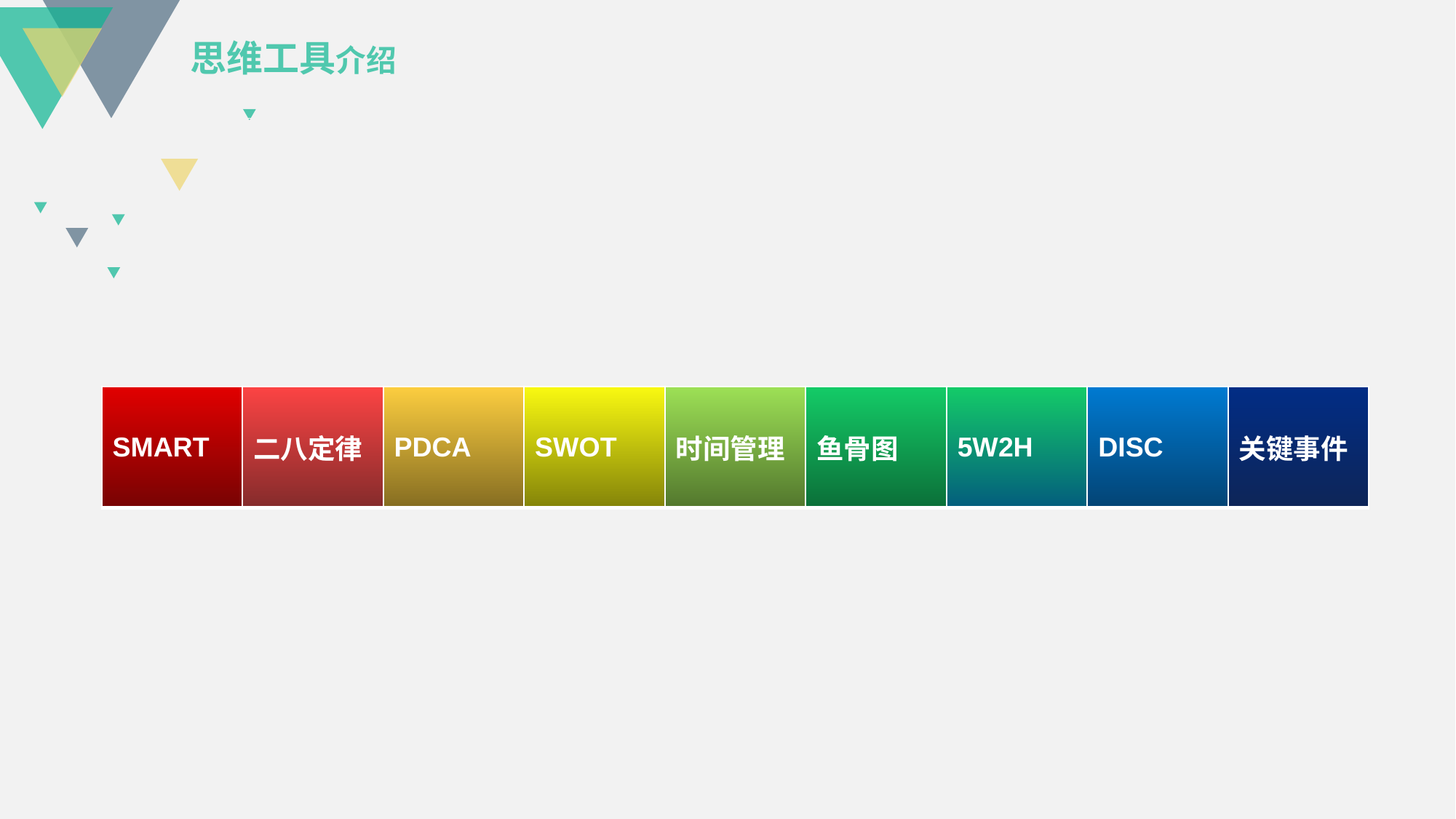

思维工具介绍
| SMART | 二八定律 | PDCA | SWOT | 时间管理 | 鱼骨图 | 5W2H | DISC | 关键事件 |
| --- | --- | --- | --- | --- | --- | --- | --- | --- |